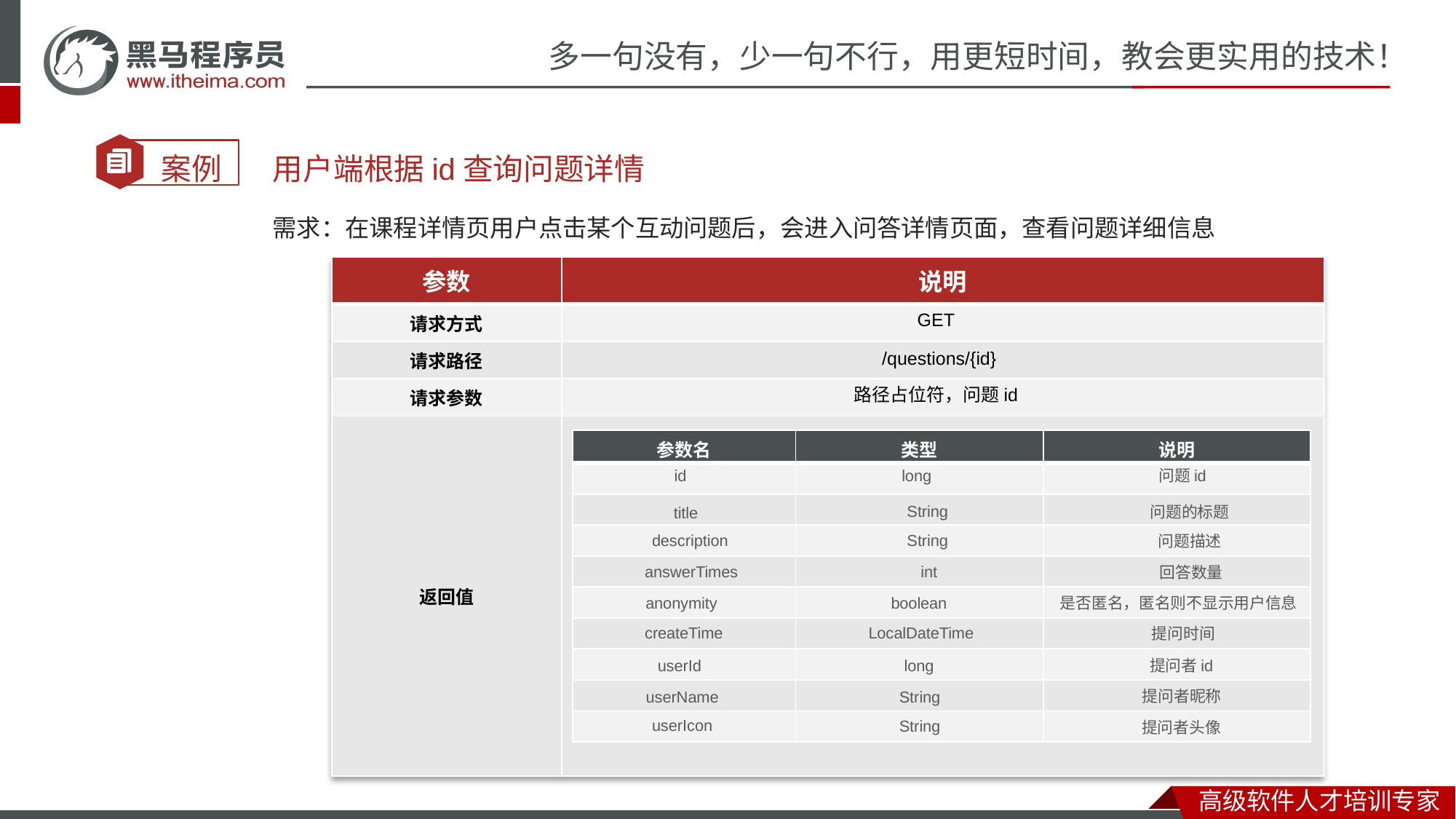

用户端根据id查询问题详情
需求：在课程详情页用户点击某个互动问题后，会进入问答详情页面，查看问题详细信息

| 参数 | 说明 |
| --- | --- |
| 请求方式 |  |
| 请求路径 |  |
| 请求参数 |  |
| 返回值 |  |
GET
/questions/{id}
路径占位符，问题id
| 参数名 | 类型 | 说明 |
| --- | --- | --- |
|  |  |  |
|  |  |  |
|  |  |  |
|  |  |  |
|  |  |  |
|  |  |  |
|  |  |  |
|  |  |  |
|  |  |  |
id
long
 问题id
String
问题的标题
title
String
description
问题描述
int
answerTimes
回答数量
anonymity
boolean
是否匿名，匿名则不显示用户信息
LocalDateTime
createTime
提问时间
userId
提问者id
long
提问者昵称
userName
String
userIcon
String
提问者头像